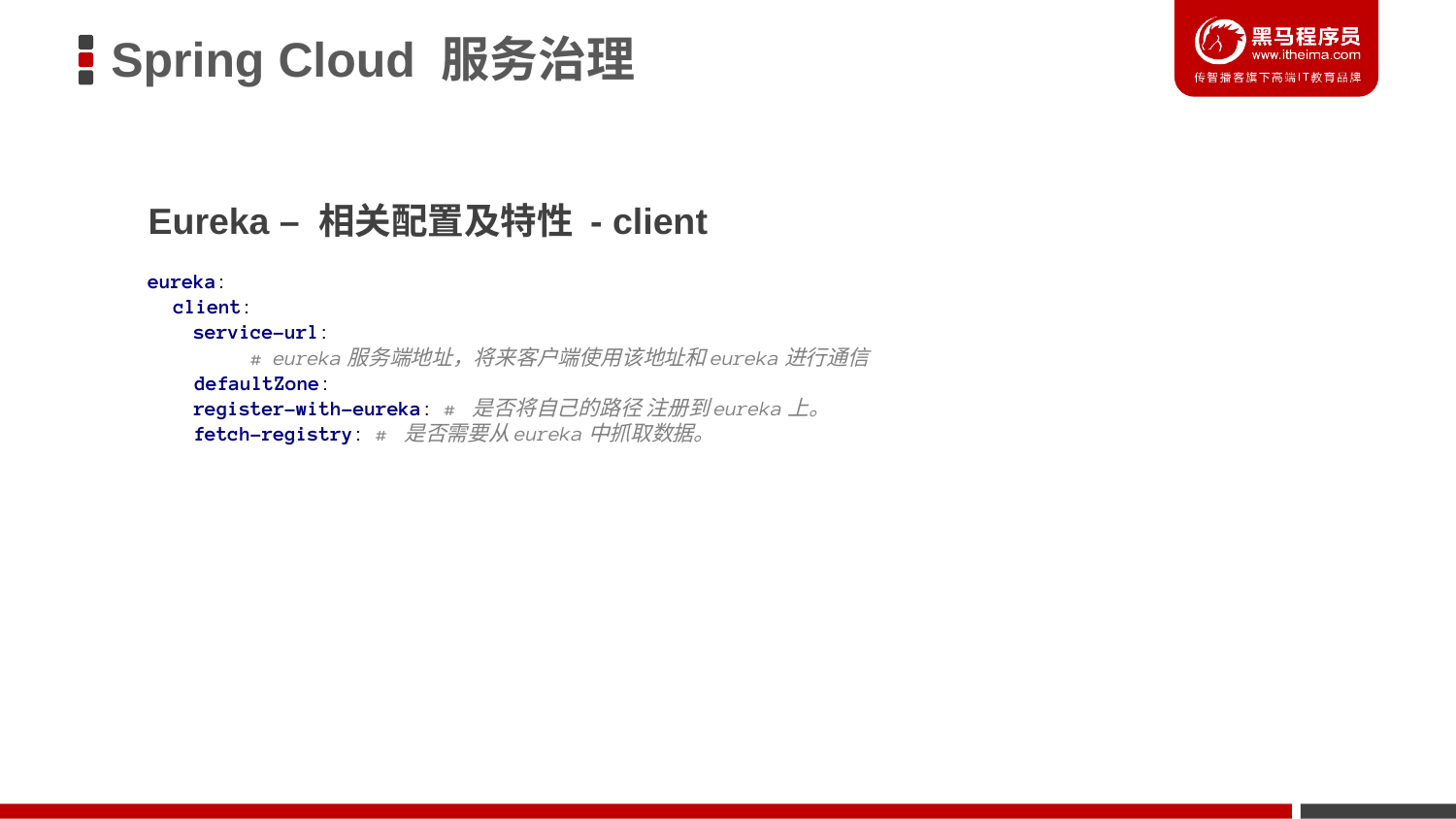

Spring Cloud 服务治理

Eureka – 相关配置及特性 - client
eureka:
  client:
    service-url:
         # eureka服务端地址，将来客户端使用该地址和eureka进行通信
         defaultZone:
    register-with-eureka: # 是否将自己的路径 注册到eureka上。
    fetch-registry: # 是否需要从eureka中抓取数据。